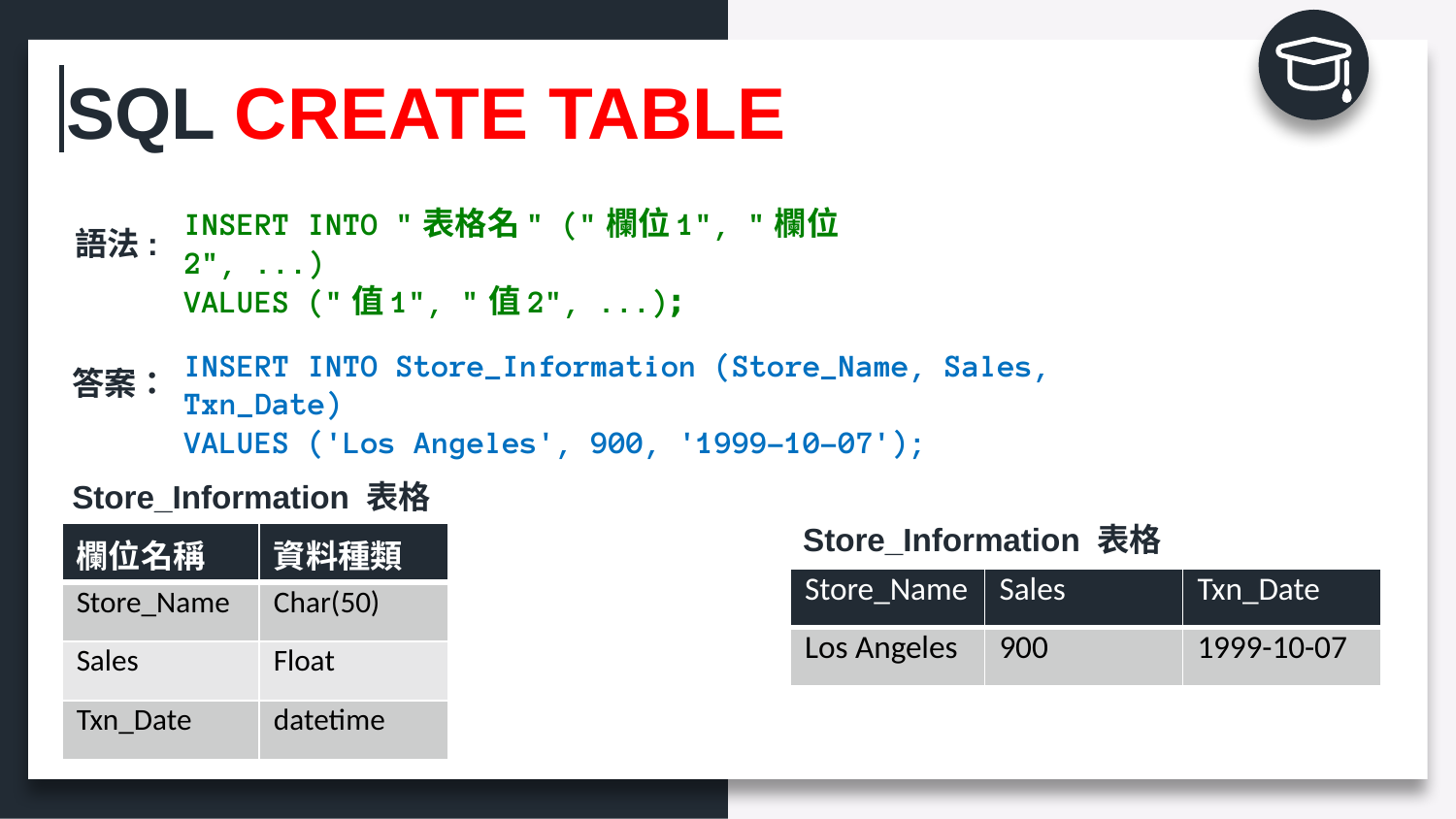

SQL CREATE TABLE
INSERT INTO "表格名" ("欄位1", "欄位2", ...)
VALUES ("值1", "值2", ...);
語法:
INSERT INTO Store_Information (Store_Name, Sales, Txn_Date)
VALUES ('Los Angeles', 900, '1999-10-07');
答案：
Store_Information 表格
Store_Information 表格
| 欄位名稱 | 資料種類 |
| --- | --- |
| Store\_Name | Char(50) |
| Sales | Float |
| Txn\_Date | datetime |
| Store\_Name | Sales | Txn\_Date |
| --- | --- | --- |
| Los Angeles | 900 | 1999-10-07 |